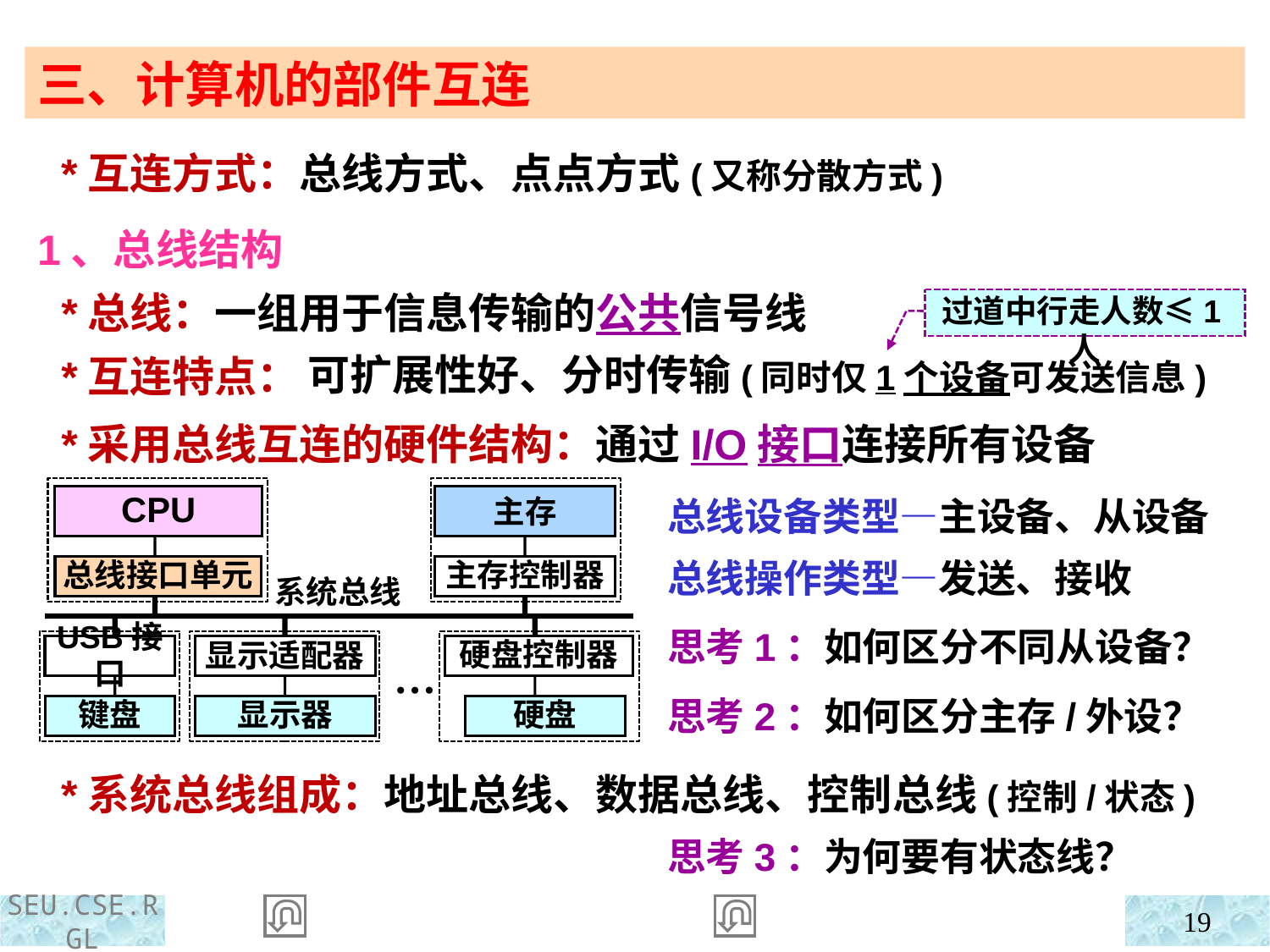

三、计算机的部件互连
  *互连方式：总线方式、点点方式(又称分散方式)
1、总线结构
  *总线：一组用于信息传输的公共信号线
  *互连特点：
过道中行走人数≤1人
可扩展性好、分时传输(同时仅1个设备可发送信息)
  *采用总线互连的硬件结构：通过I/O接口连接所有设备
总线设备类型—主设备、从设备

CPU
主存

主存控制器
总线接口单元
系统总线

USB接口
硬盘控制器
显示适配器
…

键盘
显示器
硬盘
总线操作类型—发送、接收
思考1：如何区分不同从设备？
思考2：如何区分主存/外设？
  *系统总线组成：地址总线、数据总线、控制总线(控制/状态)
思考3：为何要有状态线？

19